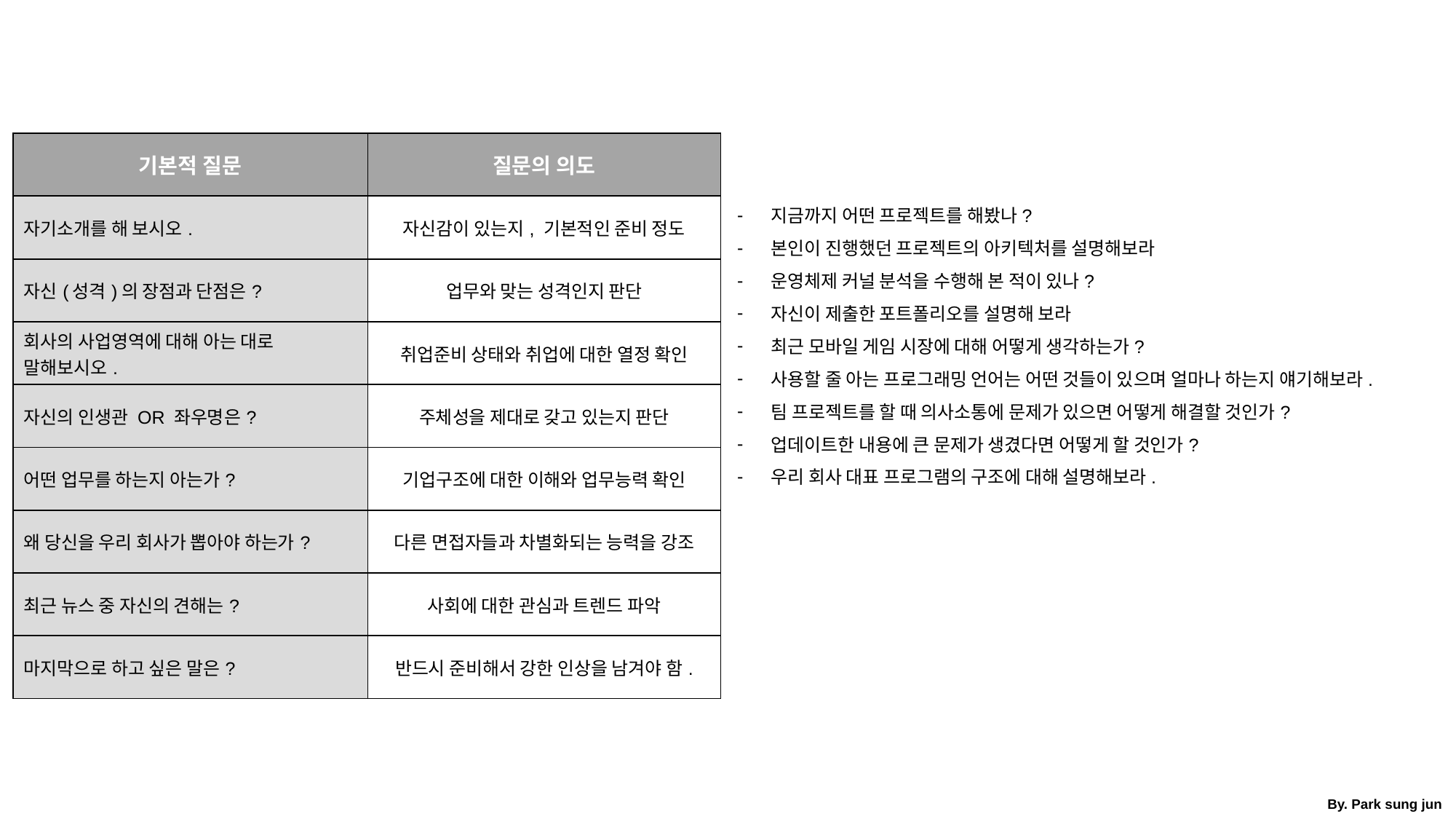

| 기본적 질문 | 질문의 의도 |
| --- | --- |
| 자기소개를 해 보시오. | 자신감이 있는지, 기본적인 준비 정도 |
| 자신(성격)의 장점과 단점은? | 업무와 맞는 성격인지 판단 |
| 회사의 사업영역에 대해 아는 대로 말해보시오. | 취업준비 상태와 취업에 대한 열정 확인 |
| 자신의 인생관 OR 좌우명은? | 주체성을 제대로 갖고 있는지 판단 |
| 어떤 업무를 하는지 아는가? | 기업구조에 대한 이해와 업무능력 확인 |
| 왜 당신을 우리 회사가 뽑아야 하는가? | 다른 면접자들과 차별화되는 능력을 강조 |
| 최근 뉴스 중 자신의 견해는? | 사회에 대한 관심과 트렌드 파악 |
| 마지막으로 하고 싶은 말은? | 반드시 준비해서 강한 인상을 남겨야 함. |
지금까지 어떤 프로젝트를 해봤나?
본인이 진행했던 프로젝트의 아키텍처를 설명해보라
운영체제 커널 분석을 수행해 본 적이 있나?
자신이 제출한 포트폴리오를 설명해 보라
최근 모바일 게임 시장에 대해 어떻게 생각하는가?
사용할 줄 아는 프로그래밍 언어는 어떤 것들이 있으며 얼마나 하는지 얘기해보라.
팀 프로젝트를 할 때 의사소통에 문제가 있으면 어떻게 해결할 것인가?
업데이트한 내용에 큰 문제가 생겼다면 어떻게 할 것인가?
우리 회사 대표 프로그램의 구조에 대해 설명해보라.
By. Park sung jun